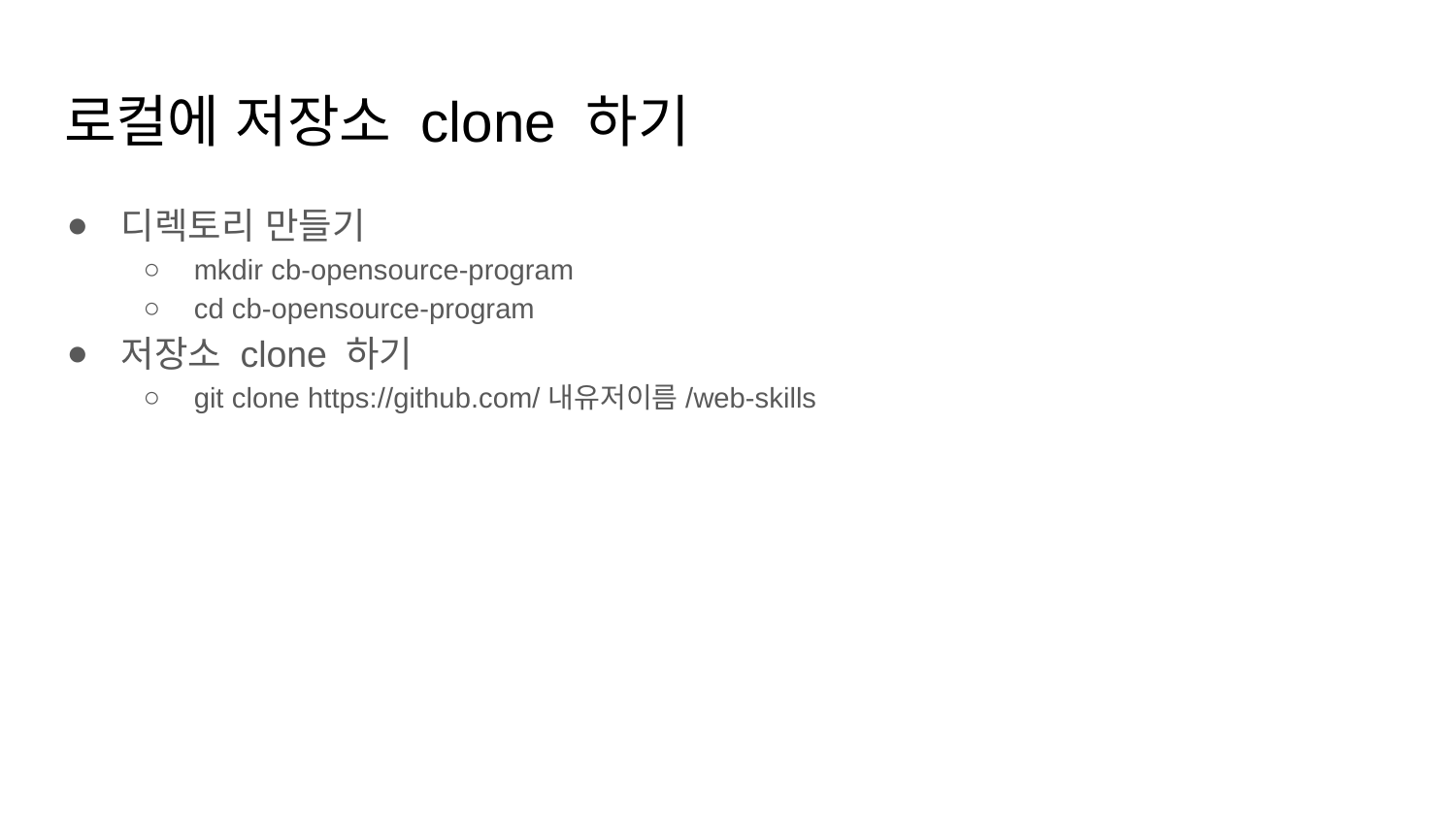

# 로컬에 저장소 clone 하기
디렉토리 만들기
mkdir cb-opensource-program
cd cb-opensource-program
저장소 clone 하기
git clone https://github.com/내유저이름/web-skills